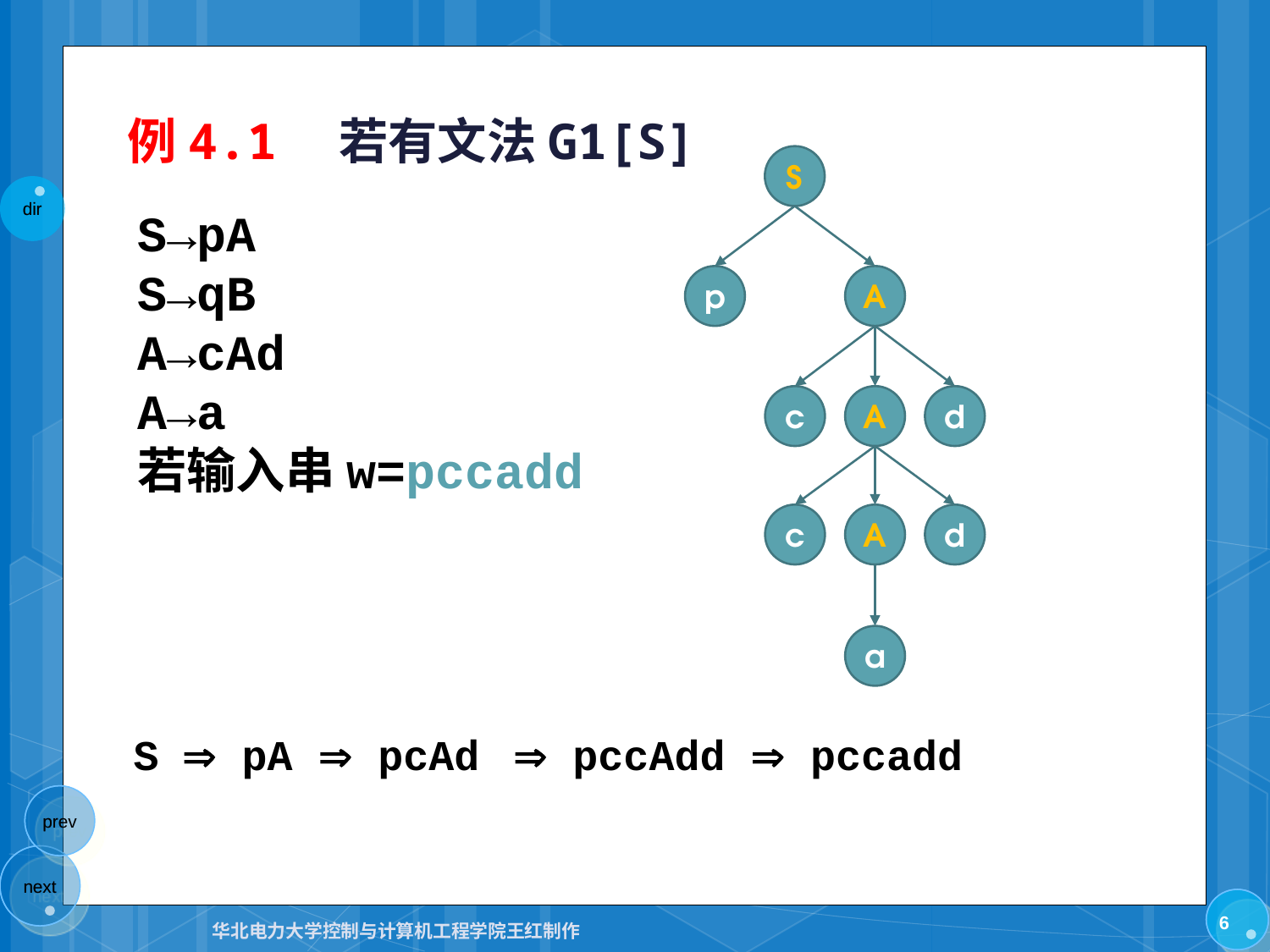

# 例4.1　若有文法G1[S]
S
S→pA
S→qB
A→cAd
A→a
若输入串w=pccadd
p
A
c
A
d
c
A
d
a
S
⇒ pA
⇒ pcAd
⇒ pccAdd
⇒ pccadd
6
华北电力大学控制与计算机工程学院王红制作